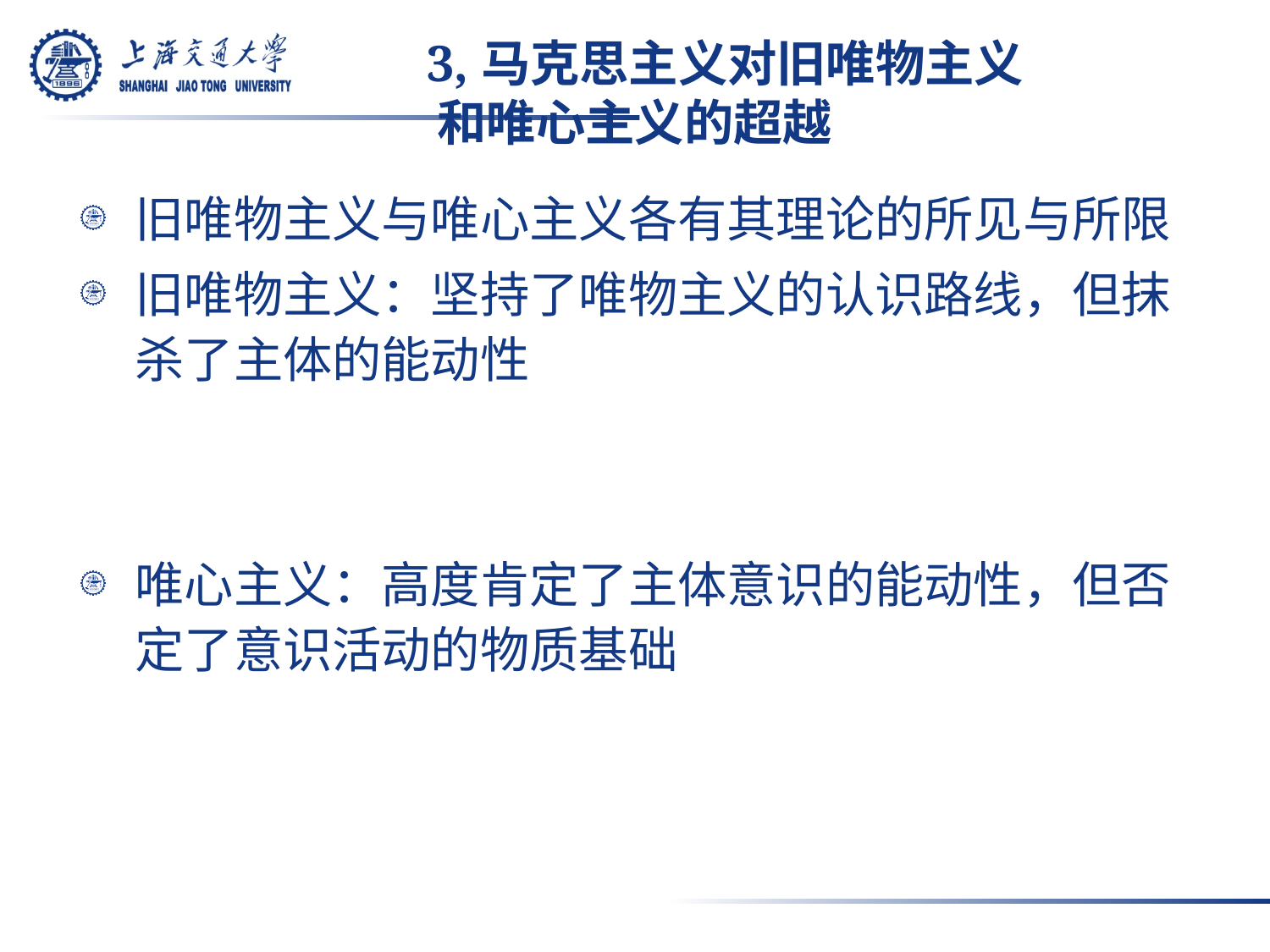

# 3,马克思主义对旧唯物主义 和唯心主义的超越
旧唯物主义与唯心主义各有其理论的所见与所限
旧唯物主义：坚持了唯物主义的认识路线，但抹杀了主体的能动性

唯心主义：高度肯定了主体意识的能动性，但否定了意识活动的物质基础